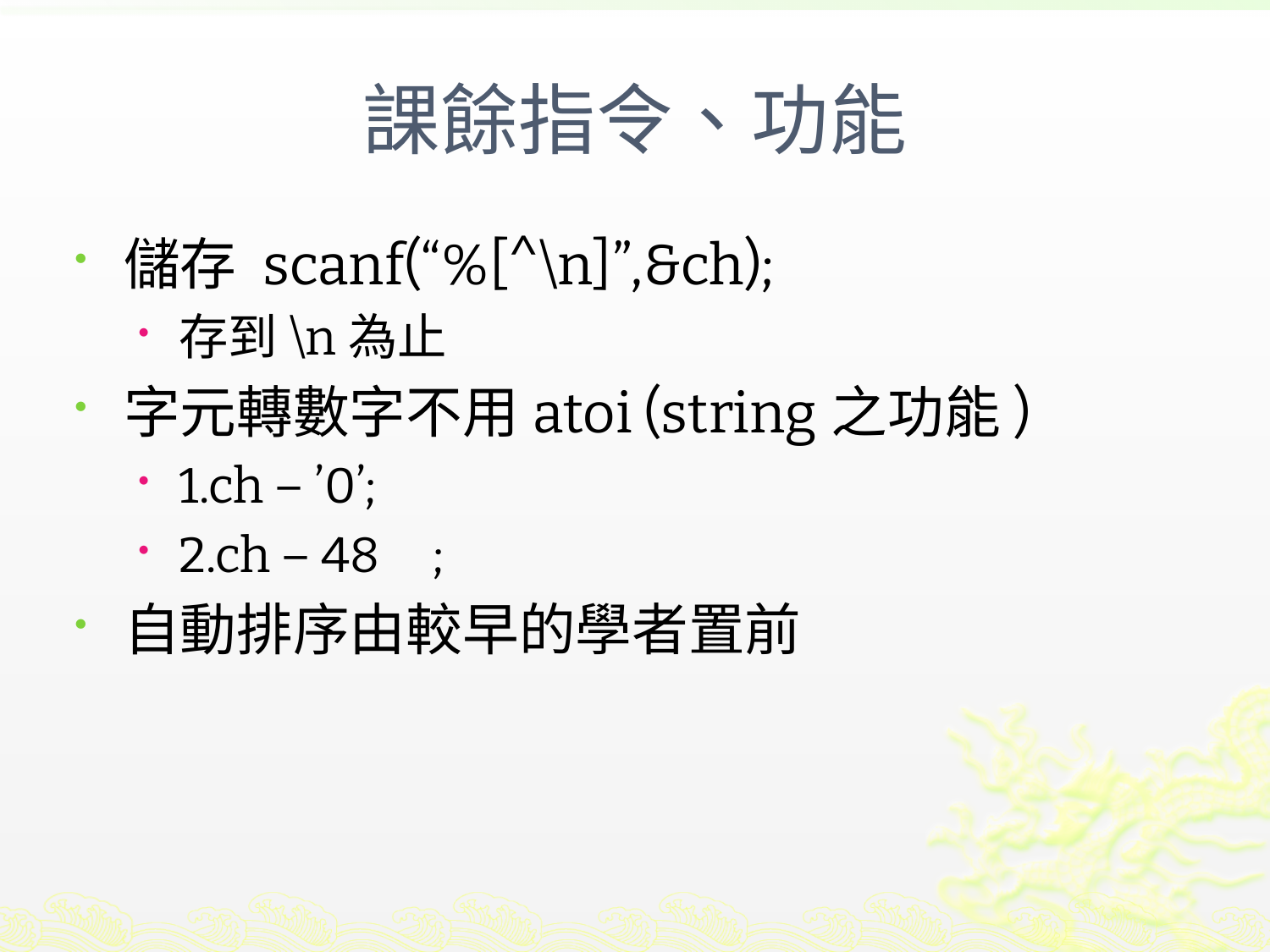

# 課餘指令、功能
儲存 scanf(“%[^\n]”,&ch);
存到\n為止
字元轉數字不用atoi (string之功能)
1.ch – ’0’;
2.ch – 48	;
自動排序由較早的學者置前